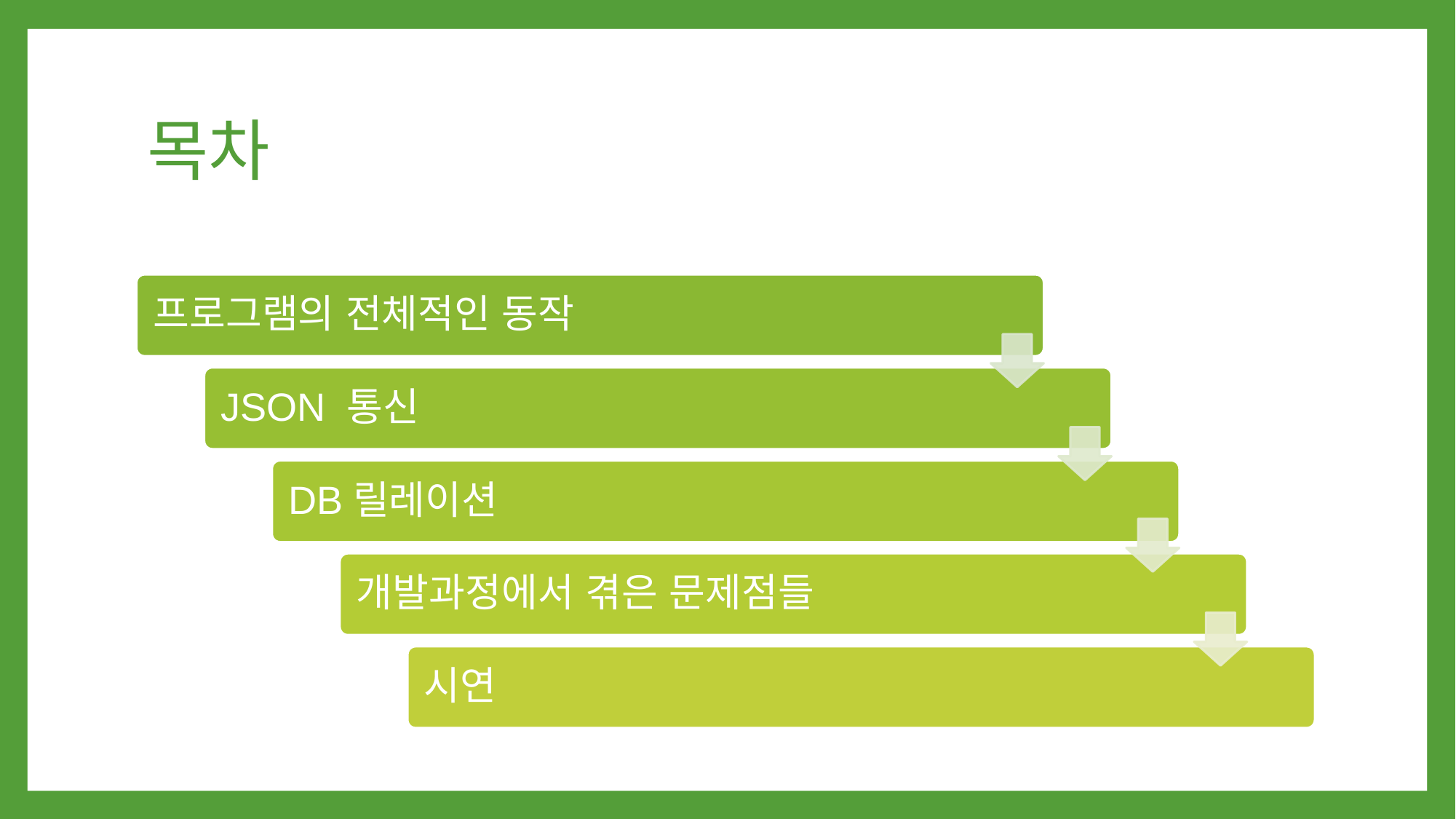

# 목차
프로그램의 전체적인 동작
JSON 통신
DB릴레이션
개발과정에서 겪은 문제점들
시연